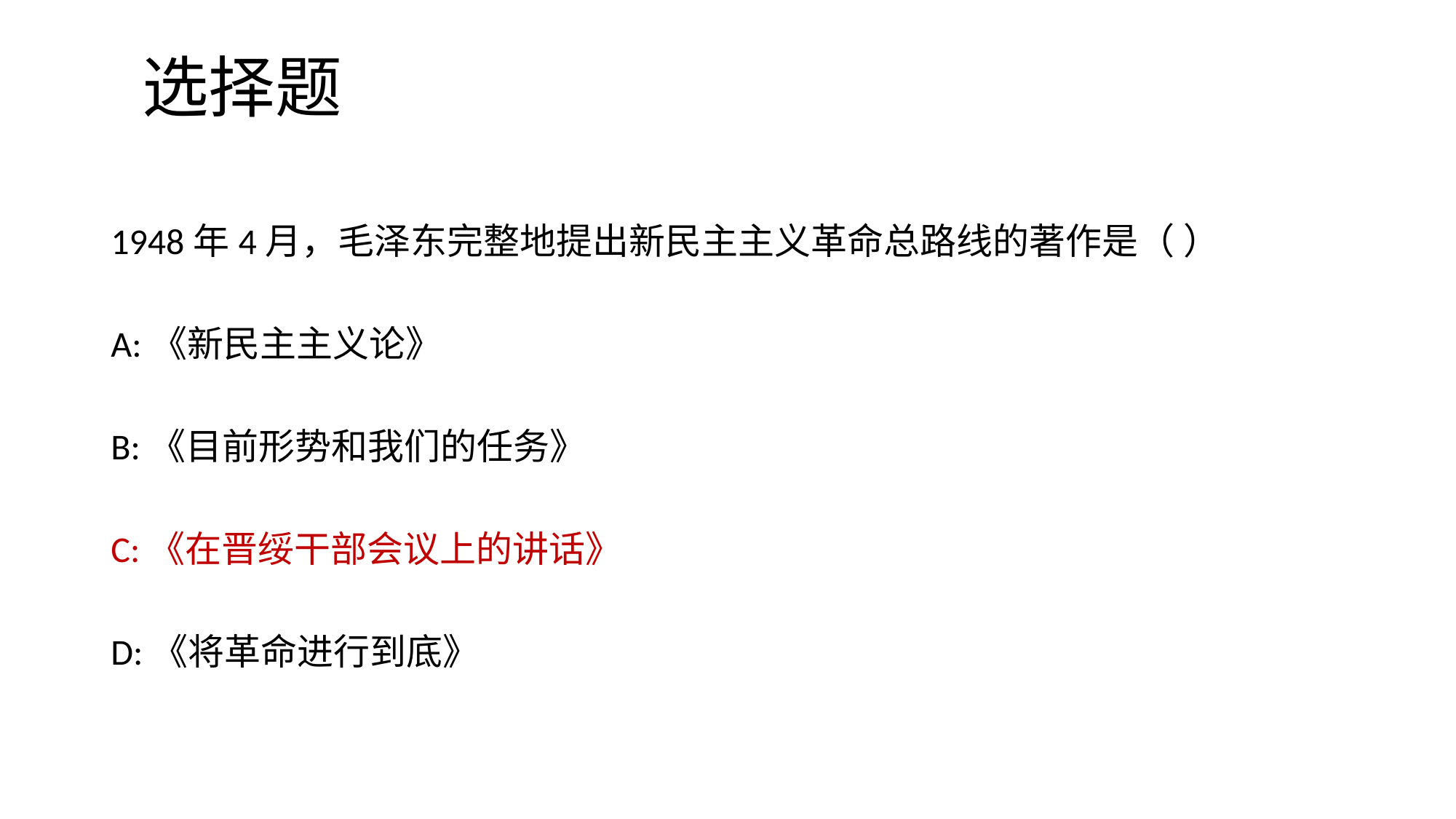

# 选择题
1948年4月，毛泽东完整地提出新民主主义革命总路线的著作是（ ）
A:《新民主主义论》
B:《目前形势和我们的任务》
C:《在晋绥干部会议上的讲话》
D:《将革命进行到底》